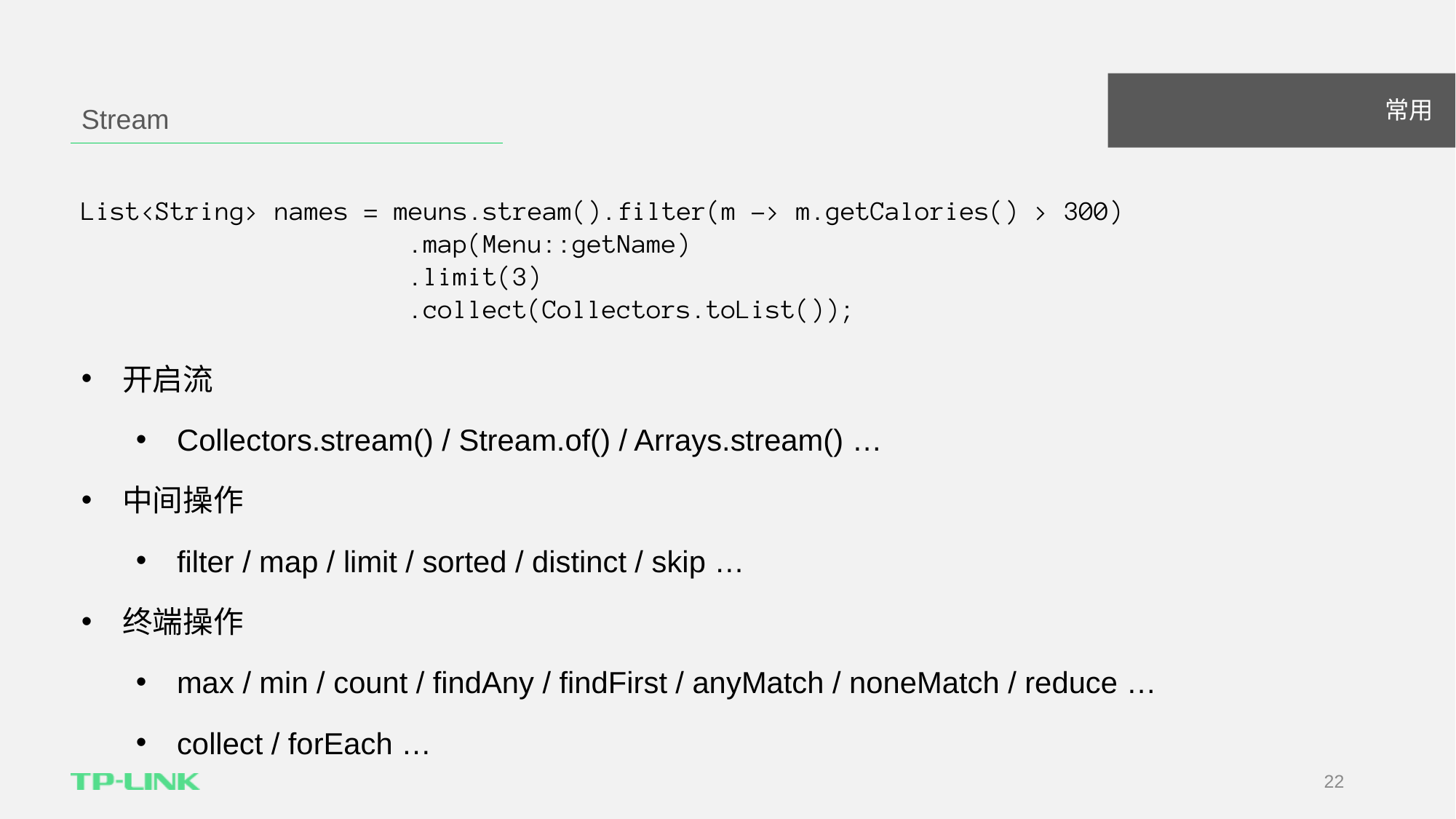

常用

# Stream
List<String> names = meuns.stream().filter(m -> m.getCalories() > 300)
			.map(Menu::getName)
			.limit(3)
			.collect(Collectors.toList());

开启流
Collectors.stream() / Stream.of() / Arrays.stream() …
中间操作
filter / map / limit / sorted / distinct / skip …
终端操作
max / min / count / findAny / findFirst / anyMatch / noneMatch / reduce …
collect / forEach …
22